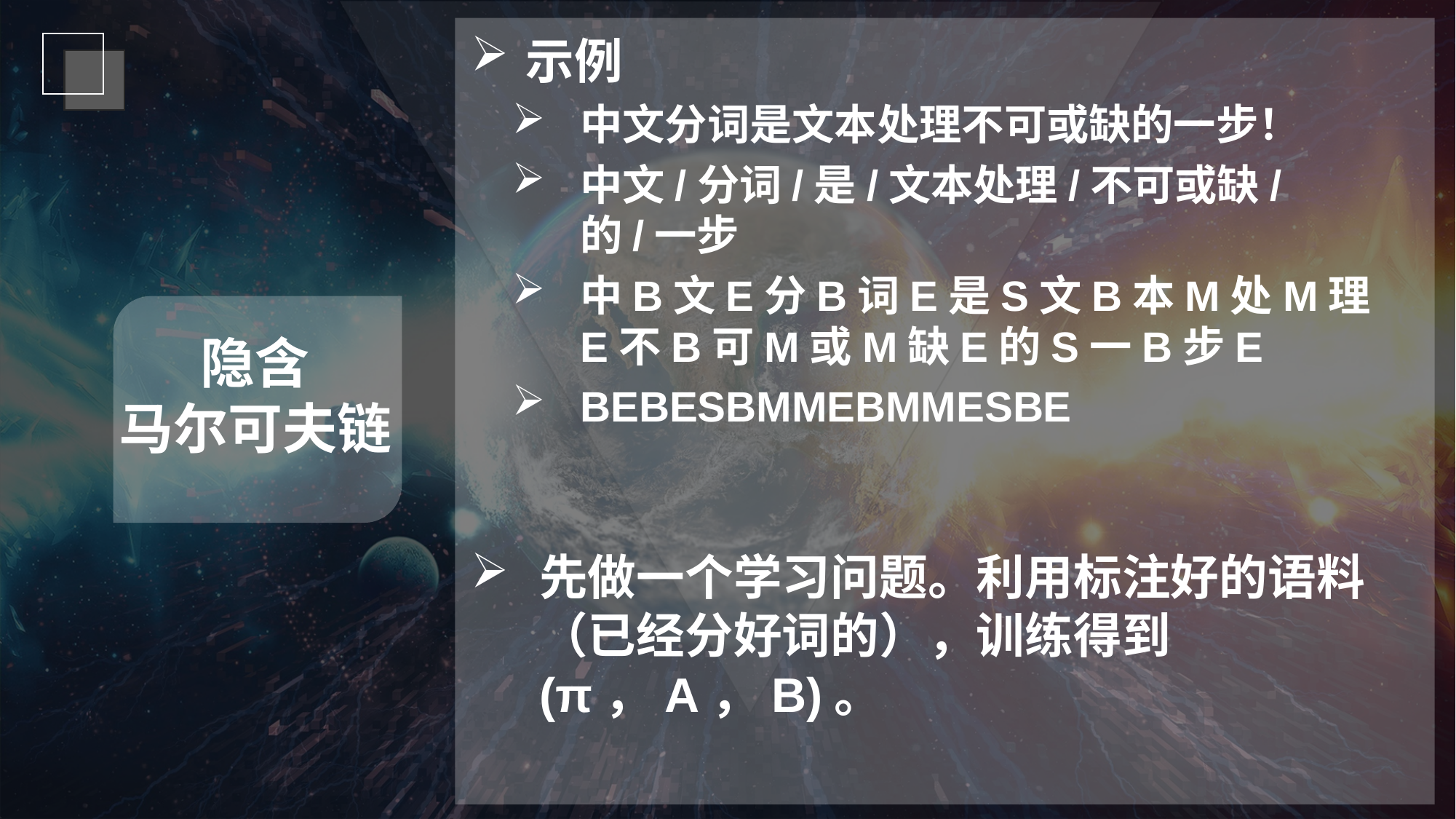

示例
中文分词是文本处理不可或缺的一步！
中文/分词/是/文本处理/不可或缺/的/一步
中B文E分B词E是S文B本M处M理E不B可M或M缺E的S一B步E
BEBESBMMEBMMESBE

先做一个学习问题。利用标注好的语料（已经分好词的），训练得到(π，A，B)。

隐含
马尔可夫链